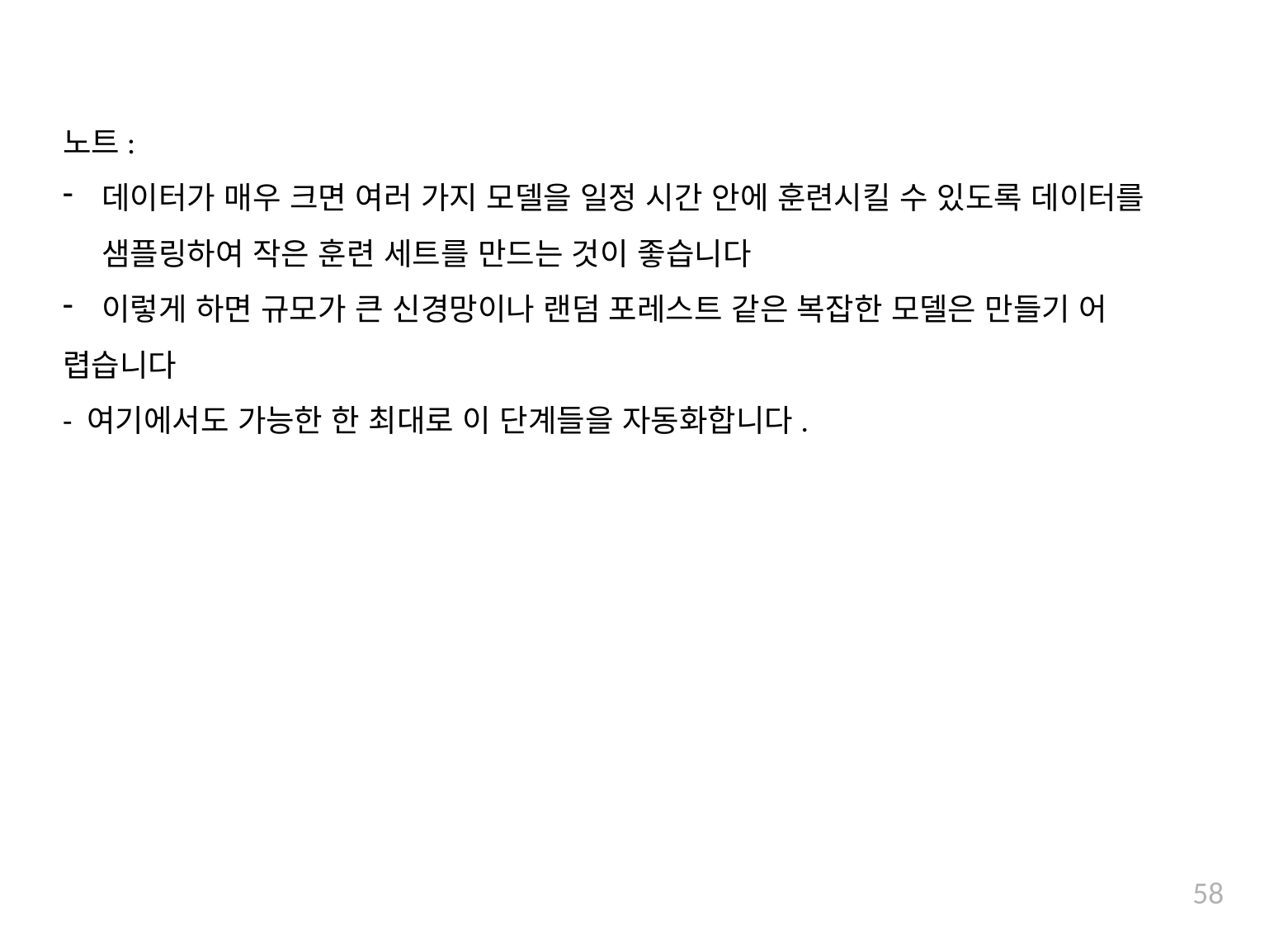

노트:
데이터가 매우 크면 여러 가지 모델을 일정 시간 안에 훈련시킬 수 있도록 데이터를 샘플링하여 작은 훈련 세트를 만드는 것이 좋습니다
이렇게 하면 규모가 큰 신경망이나 랜덤 포레스트 같은 복잡한 모델은 만들기 어
렵습니다
- 여기에서도 가능한 한 최대로 이 단계들을 자동화합니다.
58